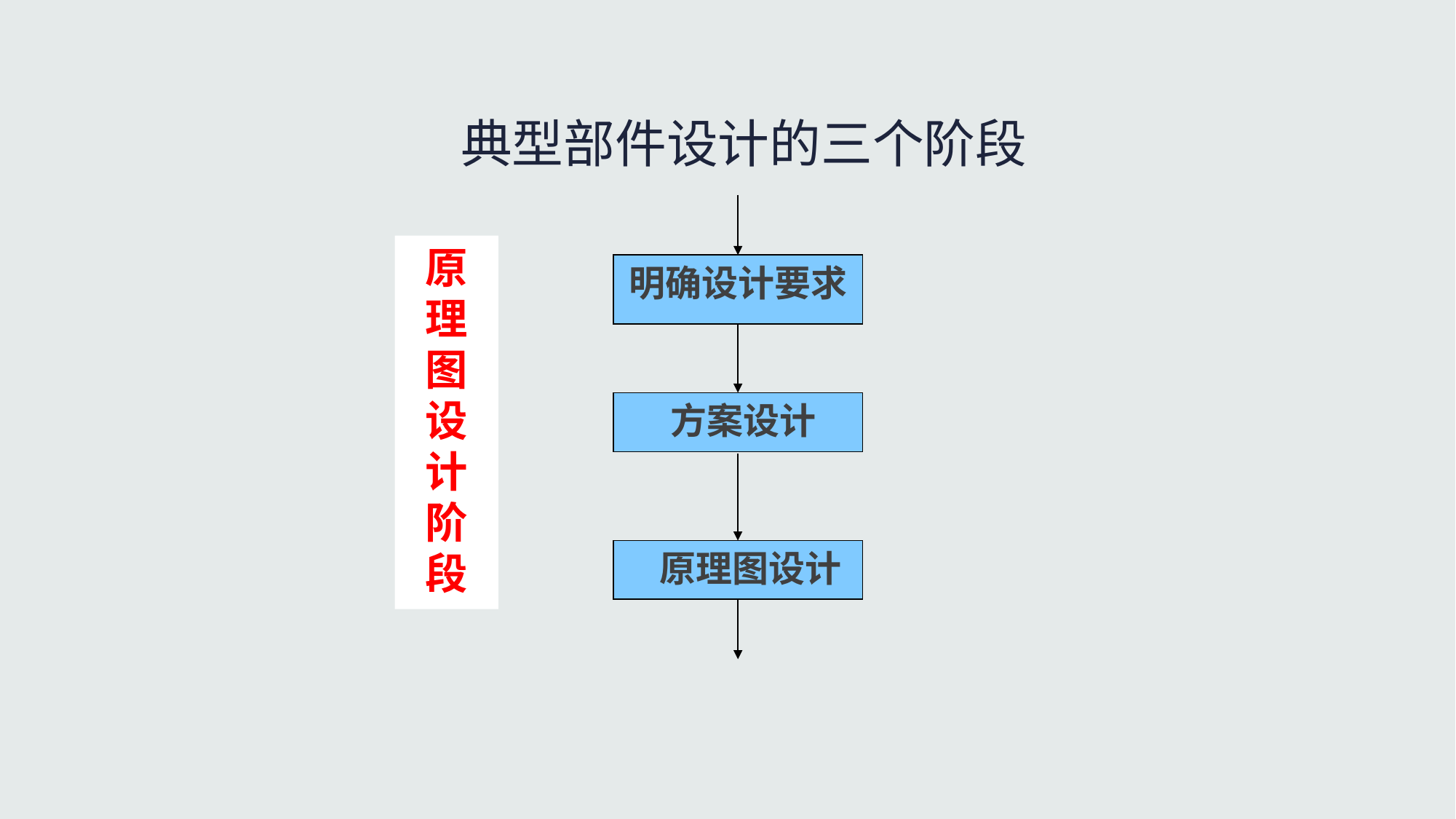

典型部件设计的三个阶段
原理图设计阶段
明确设计要求

  方案设计

  原理图设计